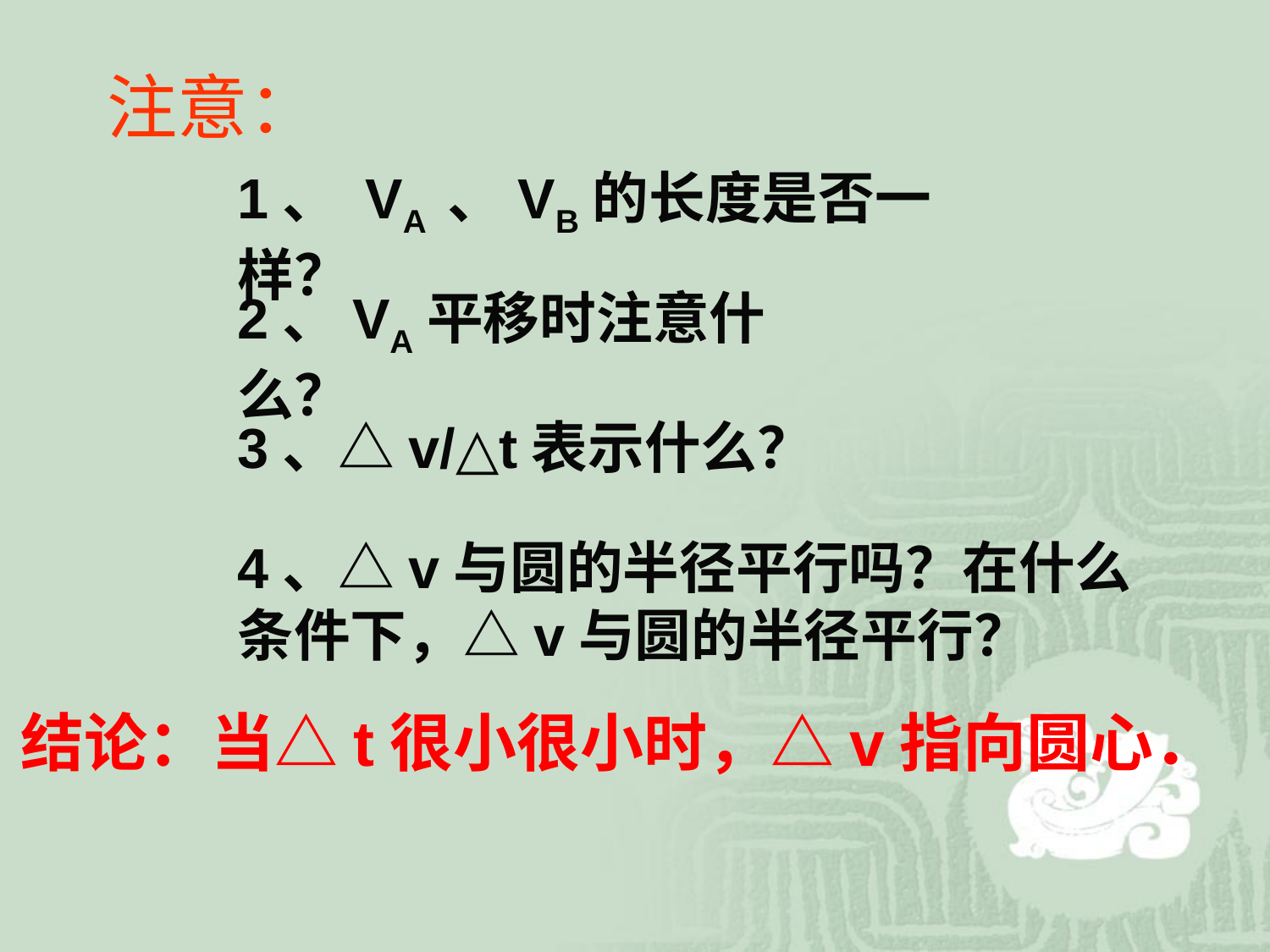

注意：

1、 VA 、VB的长度是否一样？
2、VA平移时注意什么？
3、△v/△t表示什么？
4、△v与圆的半径平行吗？在什么条件下，△v与圆的半径平行？
结论：当△t很小很小时，△v指向圆心．